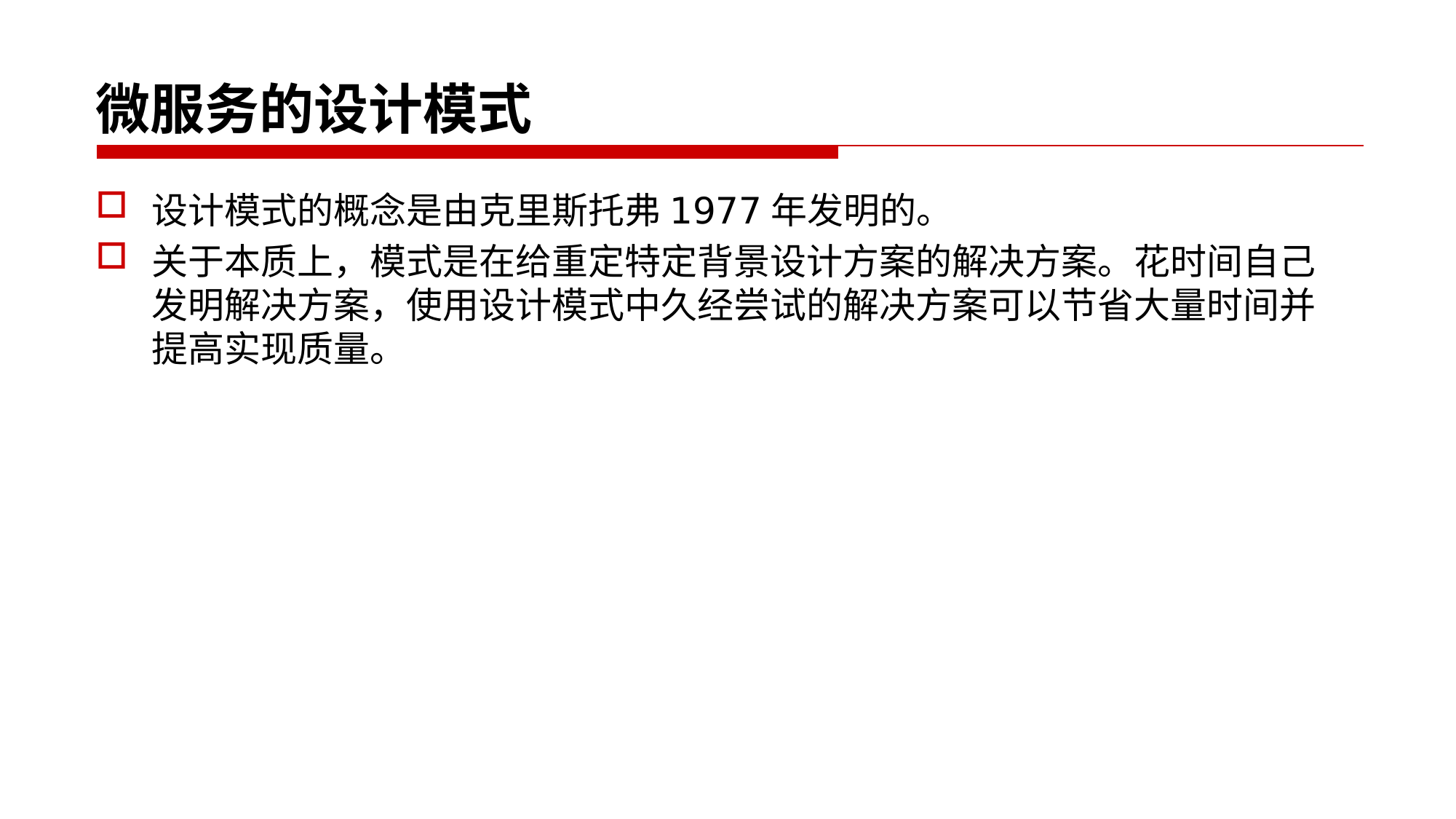

# 微服务的设计模式
设计模式的概念是由克里斯托弗1977年发明的。
关于本质上，模式是在给重定特定背景设计方案的解决方案。花时间自己发明解决方案，使用设计模式中久经尝试的解决方案可以节省大量时间并提高实现质量。